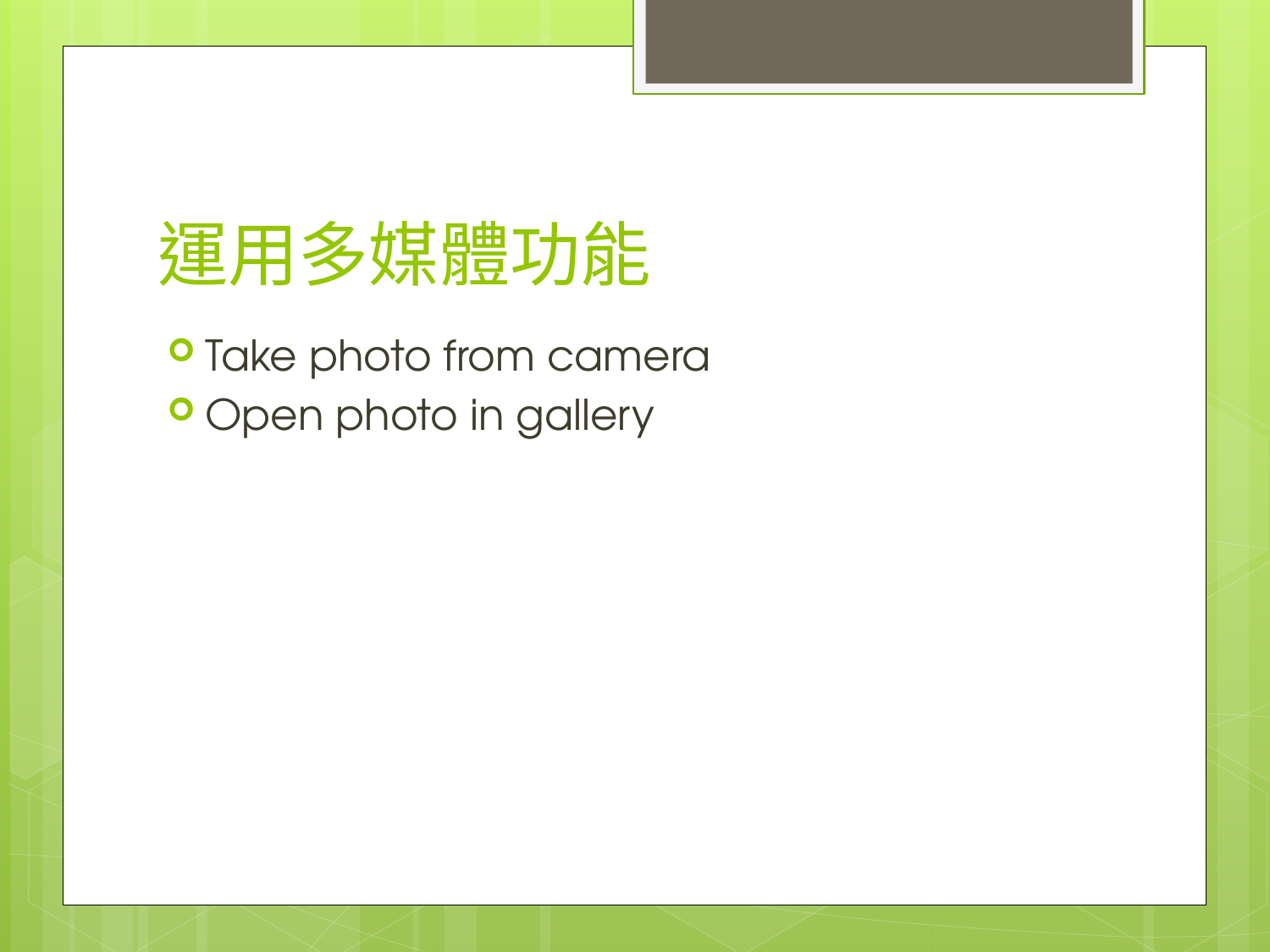

# 運用多媒體功能
Take photo from camera
Open photo in gallery